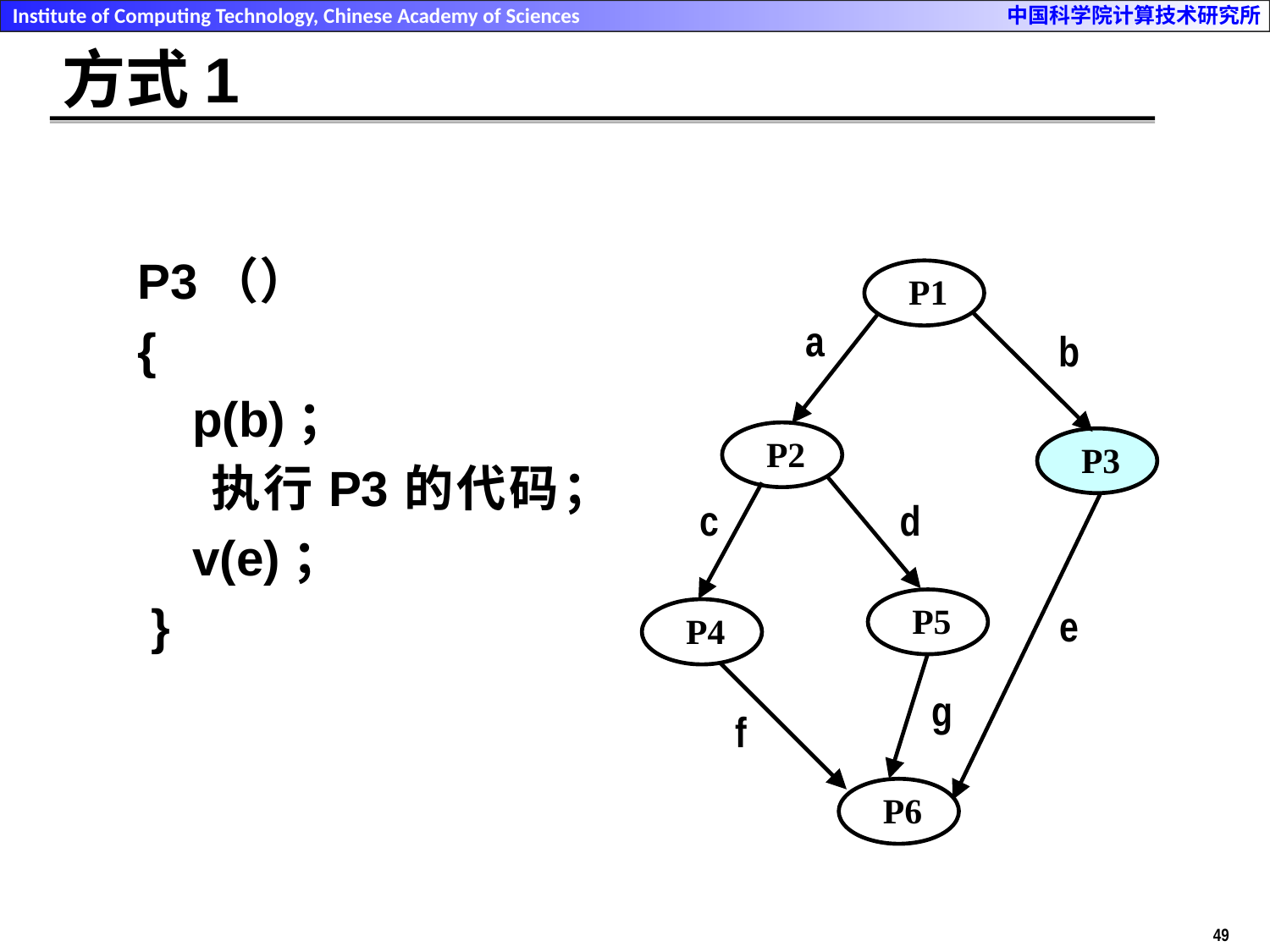

# 方式1
P3（）
{
    p(b)；
    执行P3的代码；
    v(e)；
 }
   P1
a

b
   P2
   P3

c
d

   P5
e
   P4

g
f
   P6